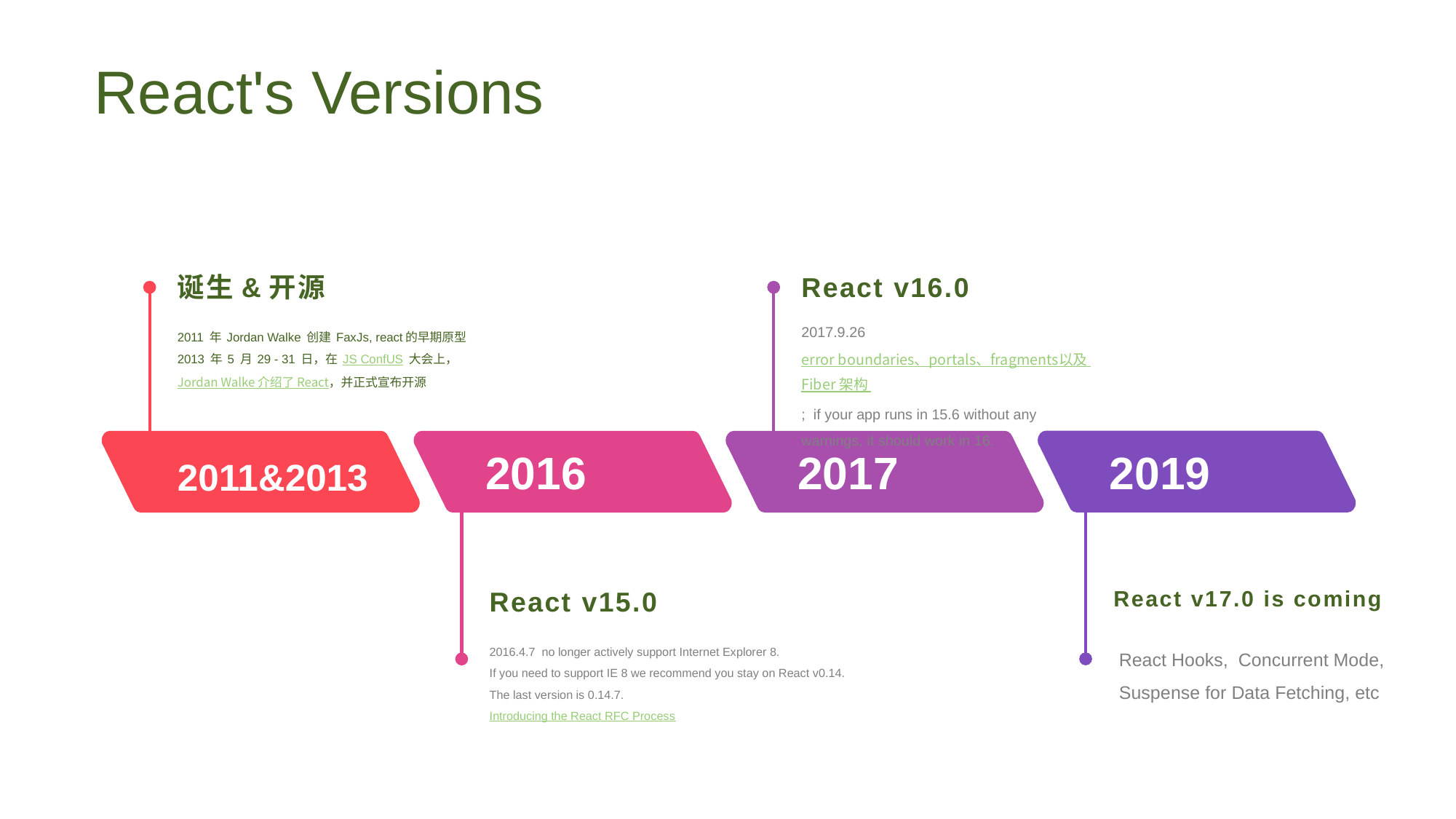

React's Versions

诞生&开源
React v16.0

2017.9.26 error boundaries、portals、fragments以及 Fiber 架构 ;  if your app runs in 15.6 without any warnings, it should work in 16.

2011 年 Jordan Walke 创建 FaxJs, react的早期原型
2013 年 5 月 29 - 31 日，在 JS ConfUS 大会上，Jordan Walke 介绍了 React，并正式宣布开源

2019
2016
2017
2011&2013
React v15.0
React v17.0 is coming

2016.4.7  no longer actively support Internet Explorer 8.
If you need to support IE 8 we recommend you stay on React v0.14.
The last version is 0.14.7.
Introducing the React RFC Process
React Hooks,  Concurrent Mode, Suspense for Data Fetching, etc